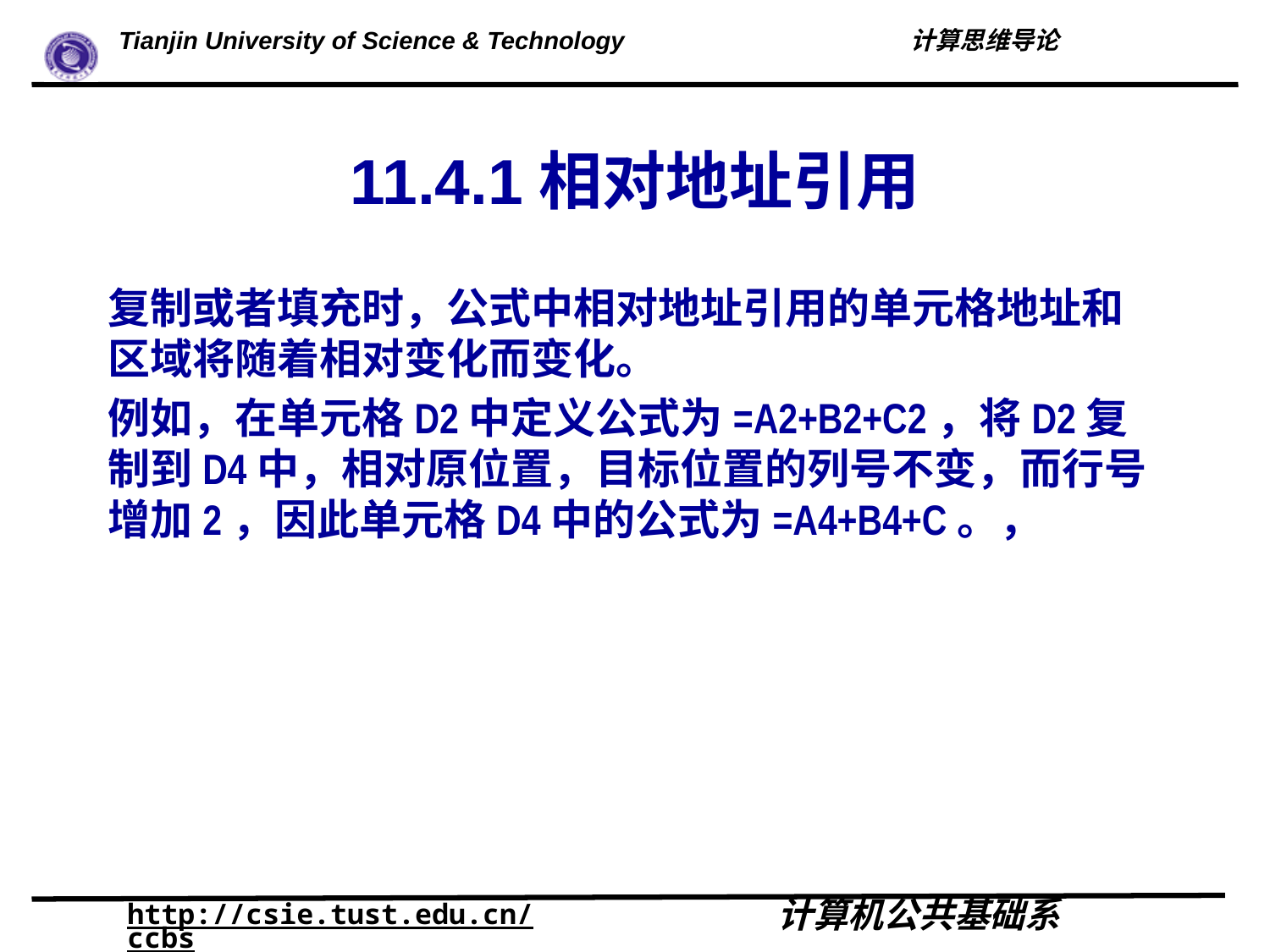

# 11.4.1相对地址引用
复制或者填充时，公式中相对地址引用的单元格地址和区域将随着相对变化而变化。
例如，在单元格D2中定义公式为=A2+B2+C2，将D2复制到D4中，相对原位置，目标位置的列号不变，而行号增加2，因此单元格D4中的公式为=A4+B4+C。，